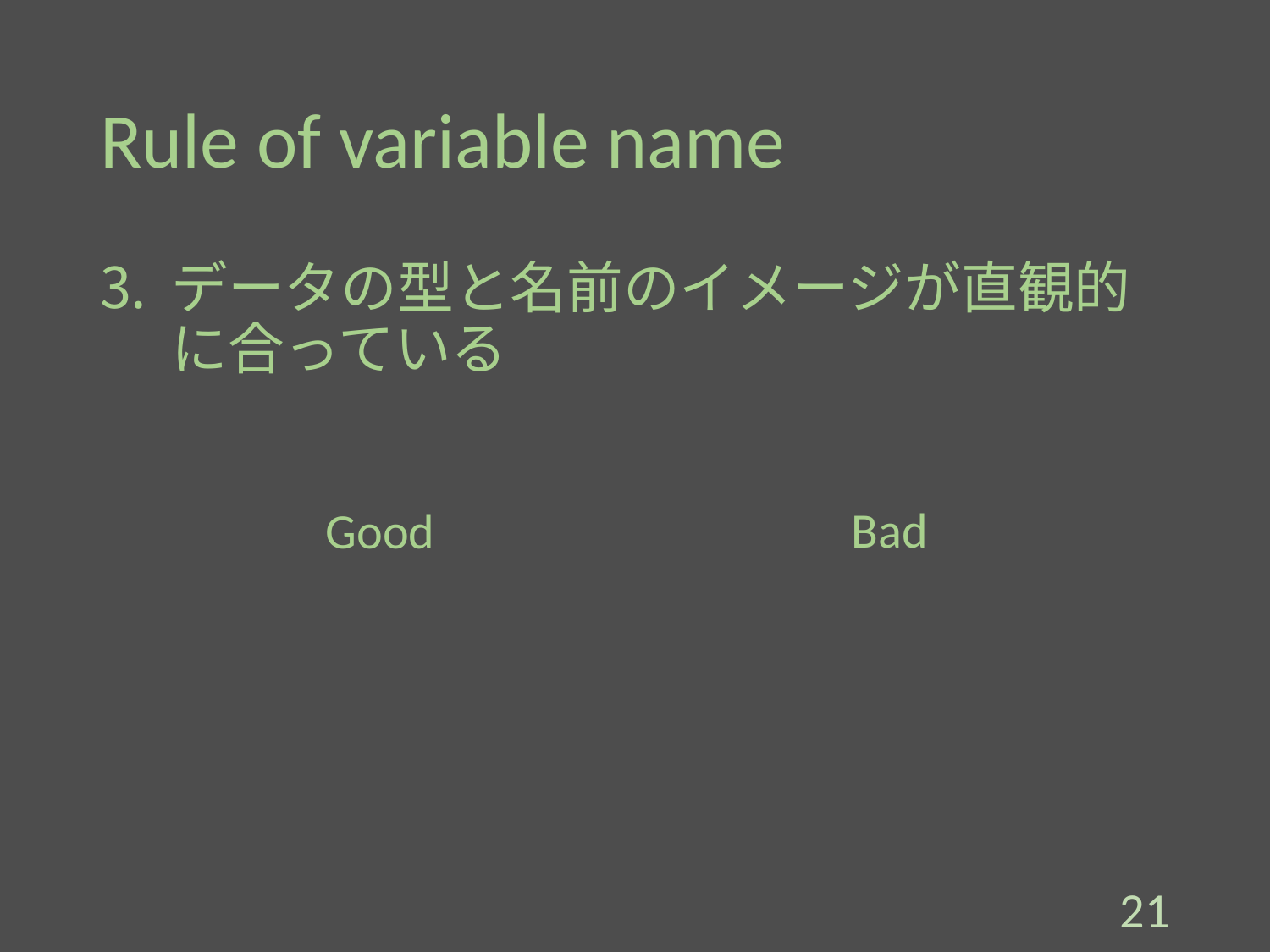

# Rule of variable name
データの型と名前のイメージが直観的に合っている
Bad
Good
21